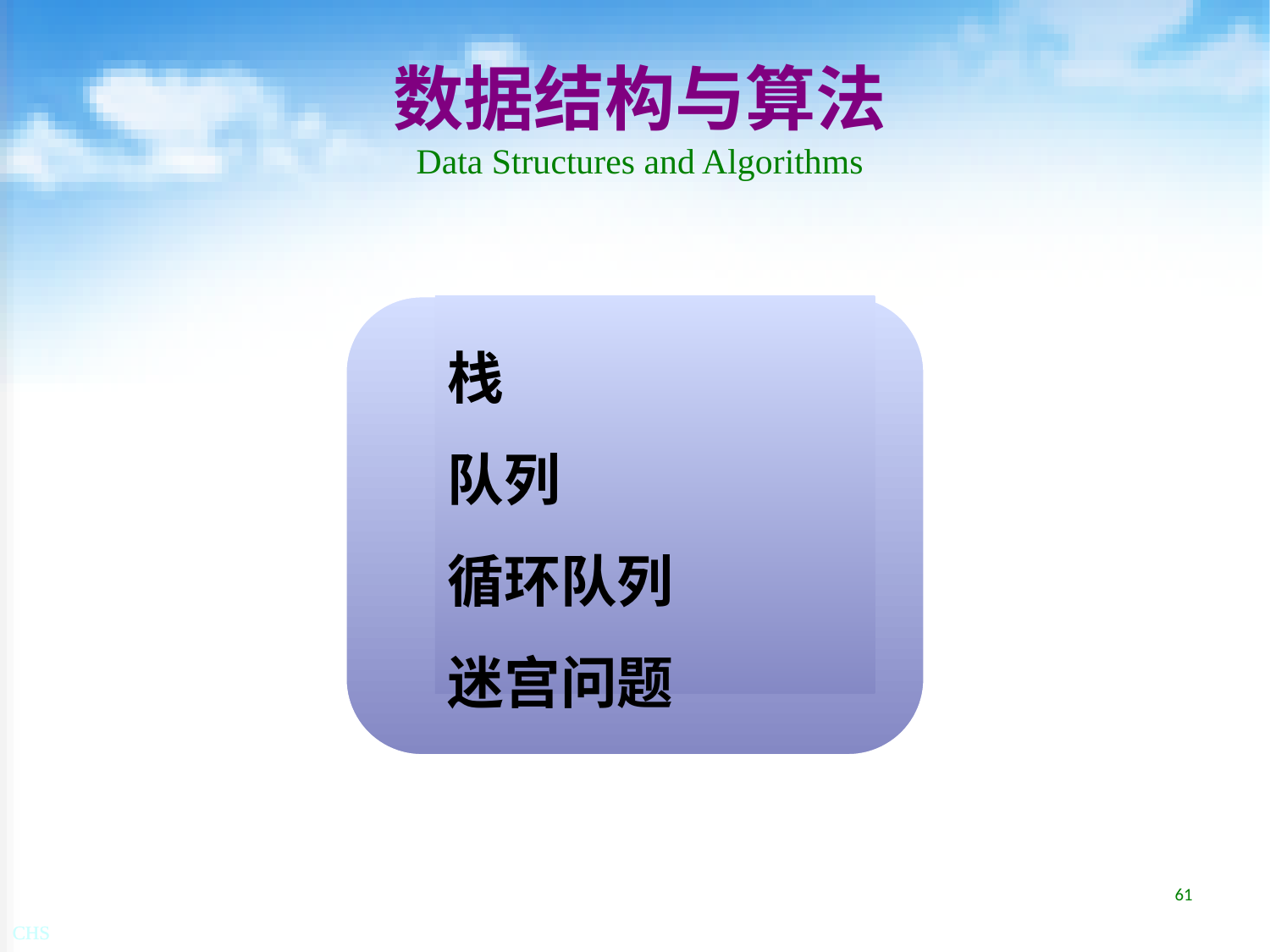

# 数据结构与算法 Data Structures and Algorithms

栈
队列
循环队列
迷宫问题
61